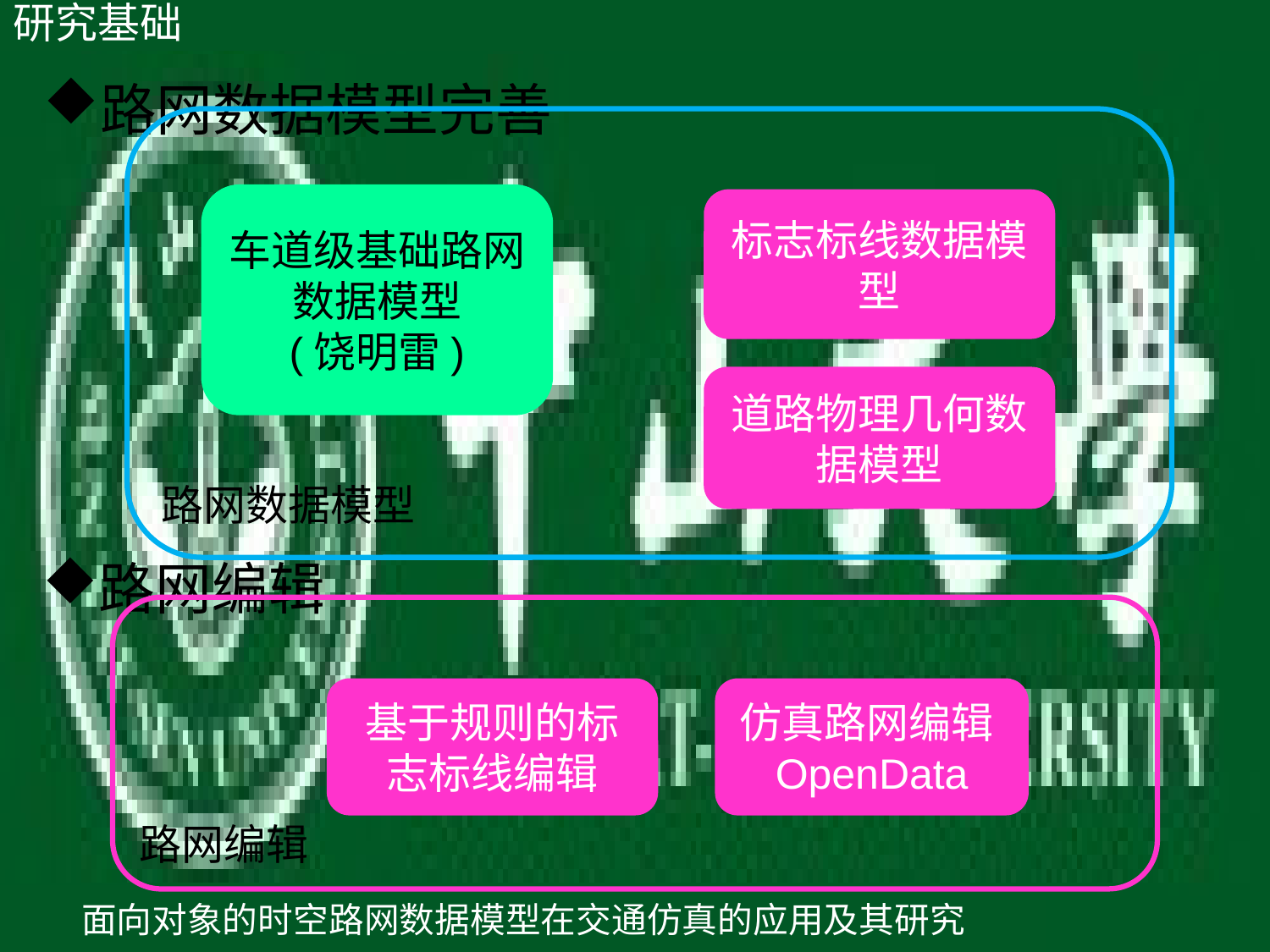

# 研究基础
20
路网数据模型完善
路网数据模型
车道级基础路网数据模型
(饶明雷)
标志标线数据模型
道路物理几何数据模型
路网编辑
路网编辑
基于规则的标志标线编辑
仿真路网编辑OpenData